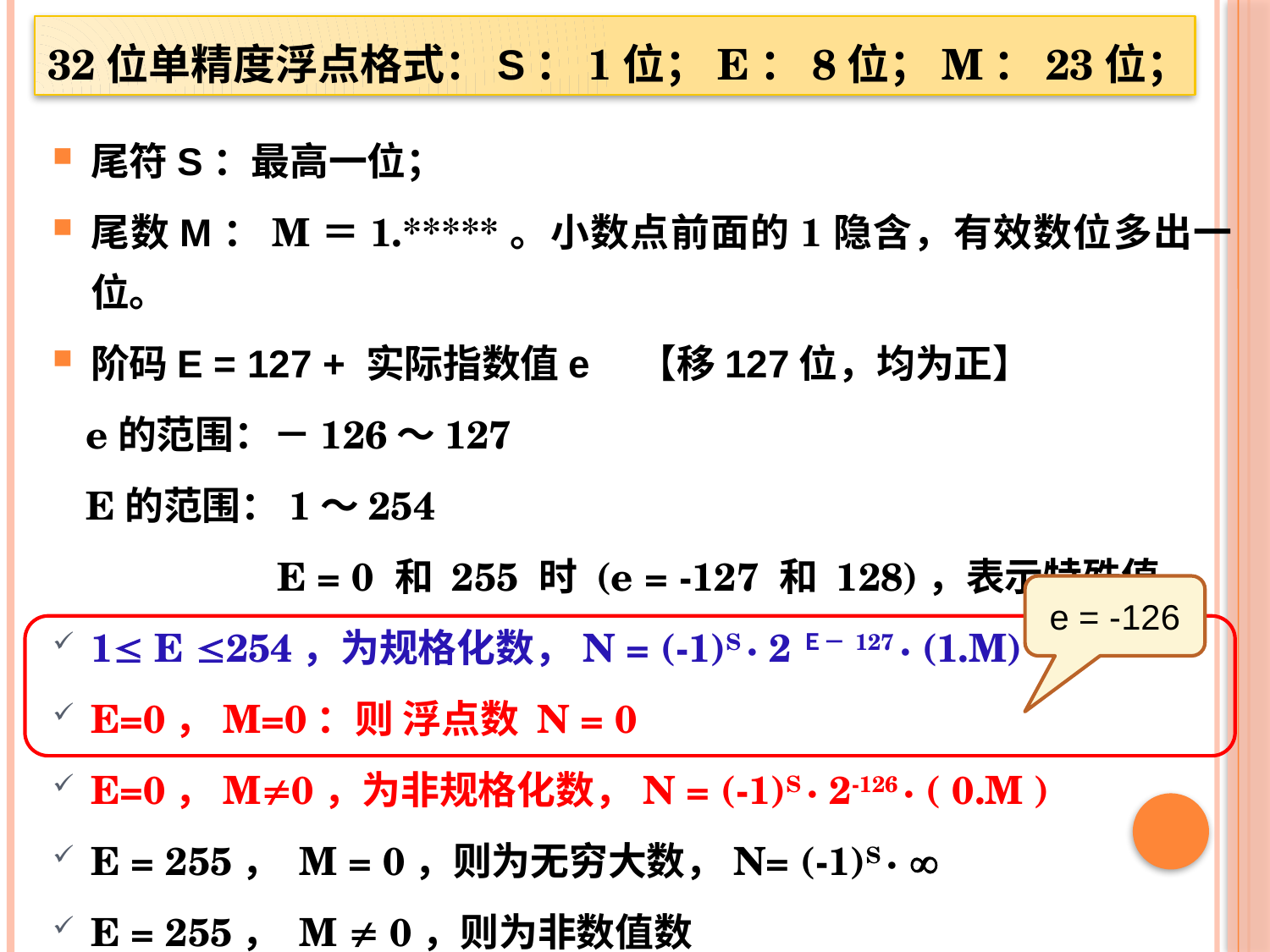

32位单精度浮点格式：S：1位；E：8位；M：23位；
尾符S：最高一位；
尾数M：M＝1.*****。小数点前面的1隐含，有效数位多出一位。
阶码E = 127 + 实际指数值e　【移127位，均为正】
   e的范围：－126～127
   E的范围：1～254
                    E = 0 和 255 时 (e = -127 和 128)，表示特殊值
1≤ E ≤254，为规格化数，N = (-1)S · 2Ｅ－127 · (1.M)
E=0，M=0：则 浮点数 N = 0
E=0，M≠0，为非规格化数，N = (-1)S · 2-126 · ( 0.M )
E = 255， M = 0，则为无穷大数，N= (-1)S · ∞
E = 255， M ≠ 0，则为非数值数
e = -126